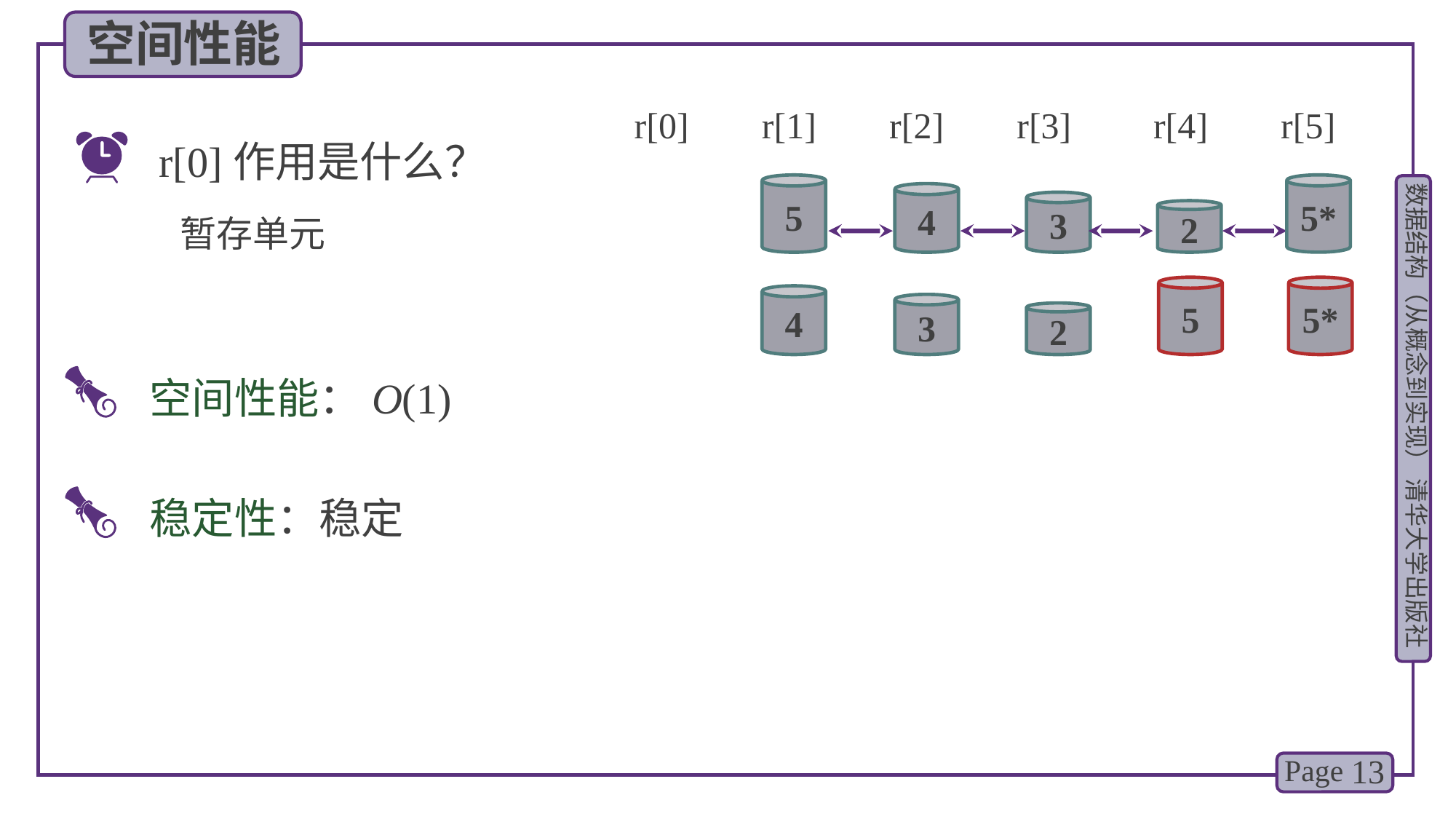

空间性能

 r[0]        r[1]        r[2]        r[3]         r[4]        r[5]
 r[0]作用是什么？

5*
5
4
3
 暂存单元
2

5
5*
4
3
2
 空间性能：O(1)

 稳定性：稳定